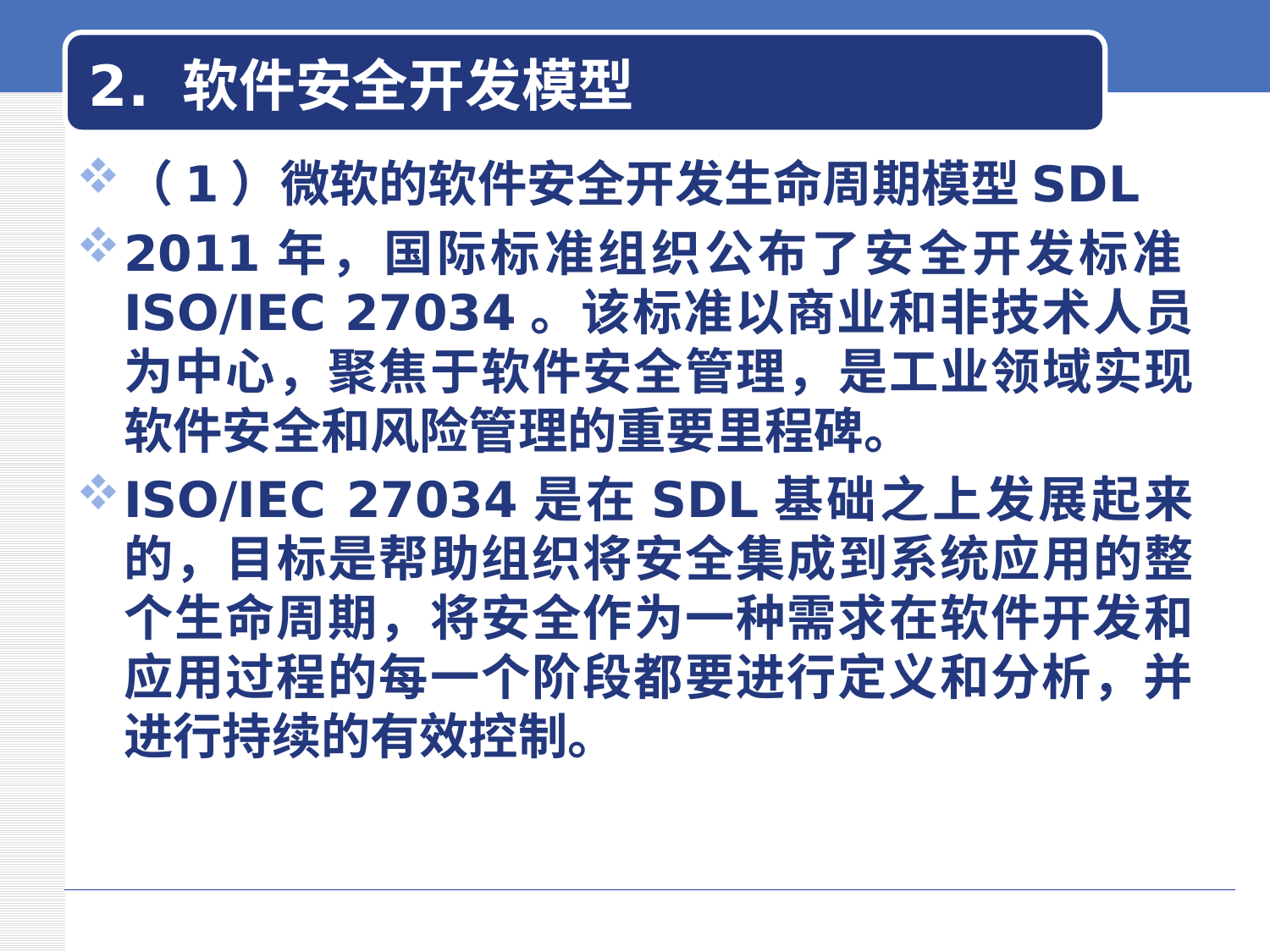

# 2. 软件安全开发模型
（1）微软的软件安全开发生命周期模型SDL
2011年，国际标准组织公布了安全开发标准ISO/IEC 27034。该标准以商业和非技术人员为中心，聚焦于软件安全管理，是工业领域实现软件安全和风险管理的重要里程碑。
ISO/IEC 27034是在SDL基础之上发展起来的，目标是帮助组织将安全集成到系统应用的整个生命周期，将安全作为一种需求在软件开发和应用过程的每一个阶段都要进行定义和分析，并进行持续的有效控制。